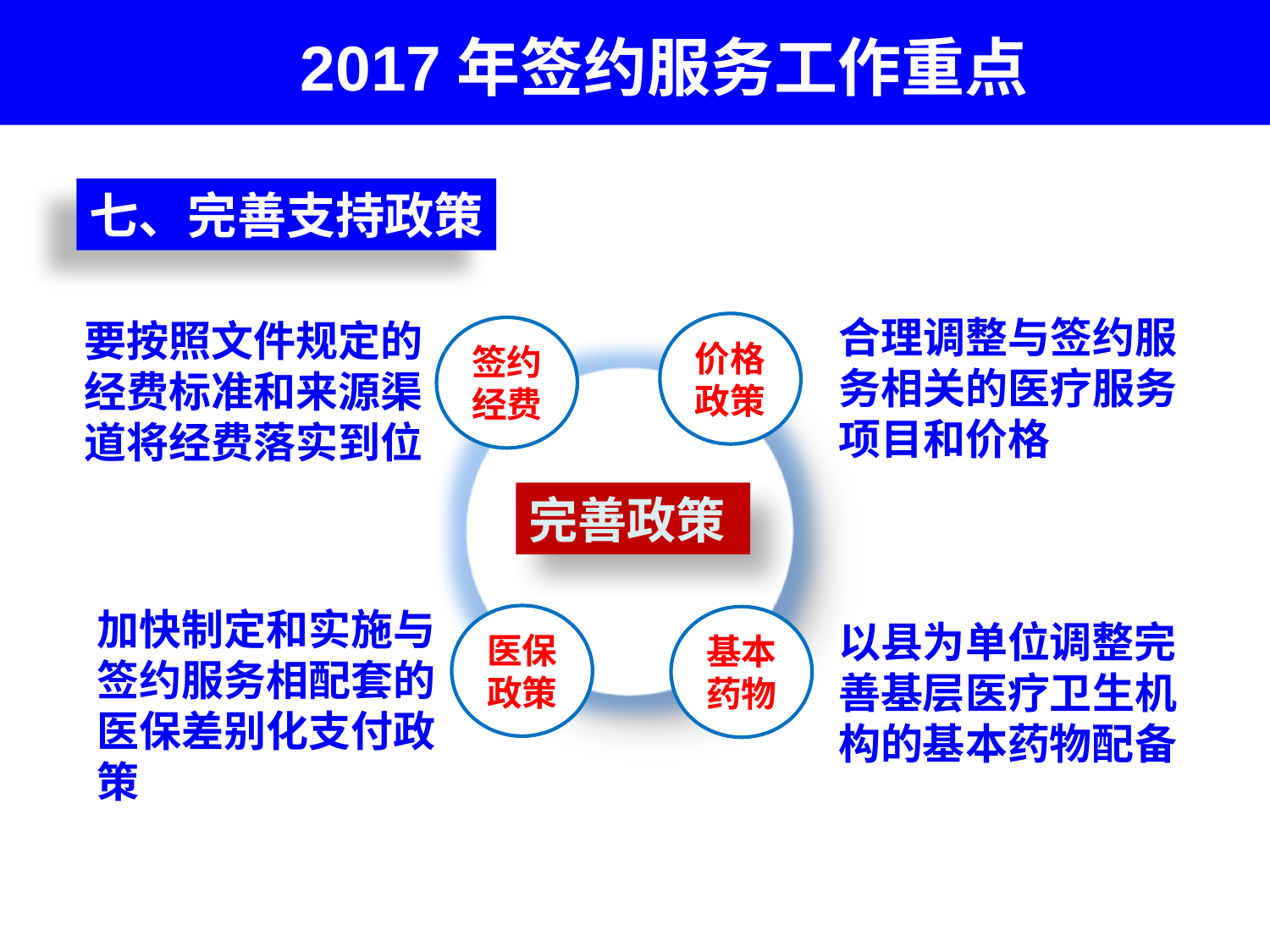

2017年签约服务工作重点
七、完善支持政策
合理调整与签约服务相关的医疗服务项目和价格
要按照文件规定的经费标准和来源渠道将经费落实到位
价格政策
签约经费

完善政策
加快制定和实施与签约服务相配套的医保差别化支付政策
医保政策
基本药物
以县为单位调整完善基层医疗卫生机构的基本药物配备